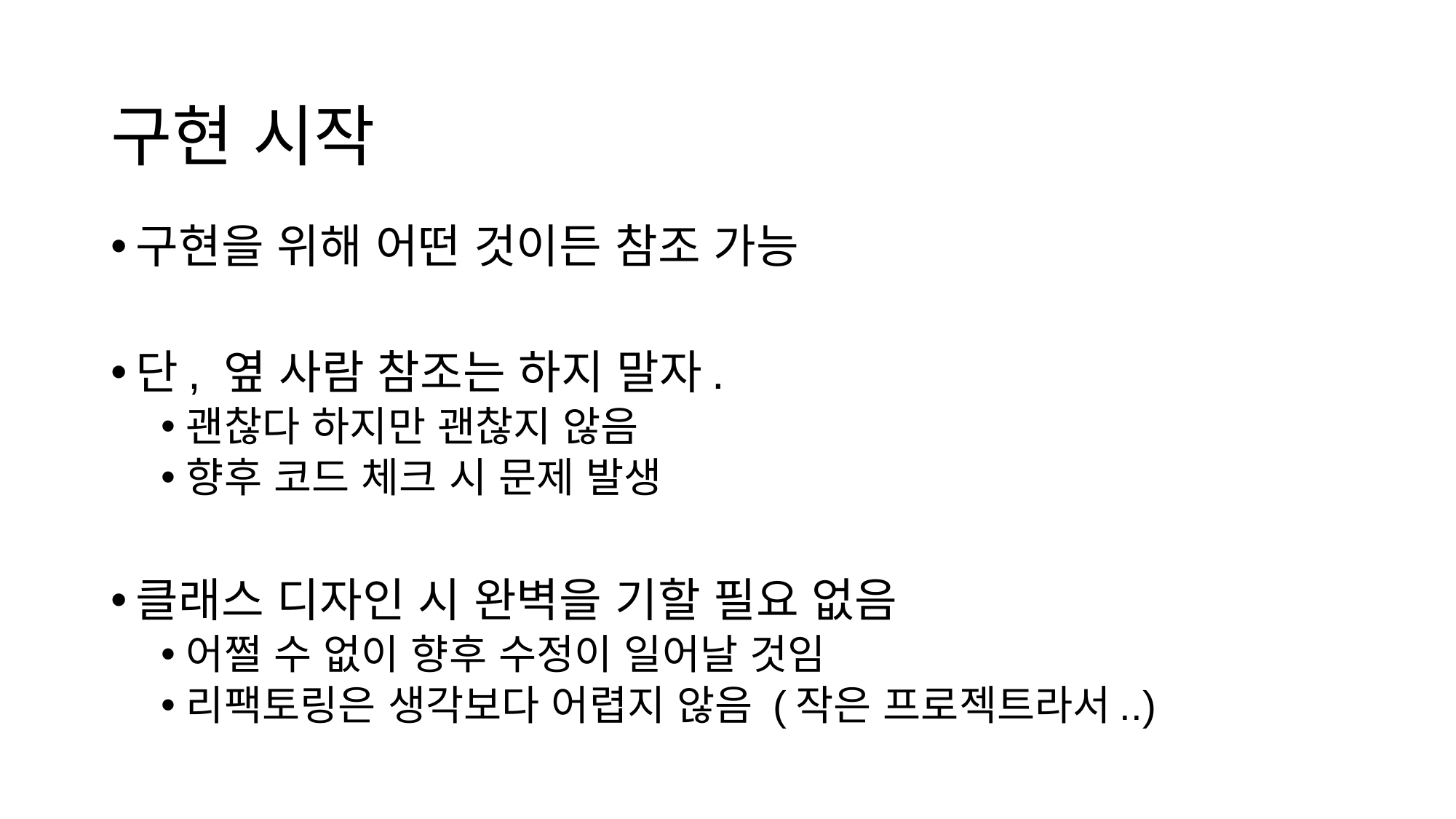

# 구현 시작
구현을 위해 어떤 것이든 참조 가능

단, 옆 사람 참조는 하지 말자.
괜찮다 하지만 괜찮지 않음
향후 코드 체크 시 문제 발생

클래스 디자인 시 완벽을 기할 필요 없음
어쩔 수 없이 향후 수정이 일어날 것임
리팩토링은 생각보다 어렵지 않음 (작은 프로젝트라서..)